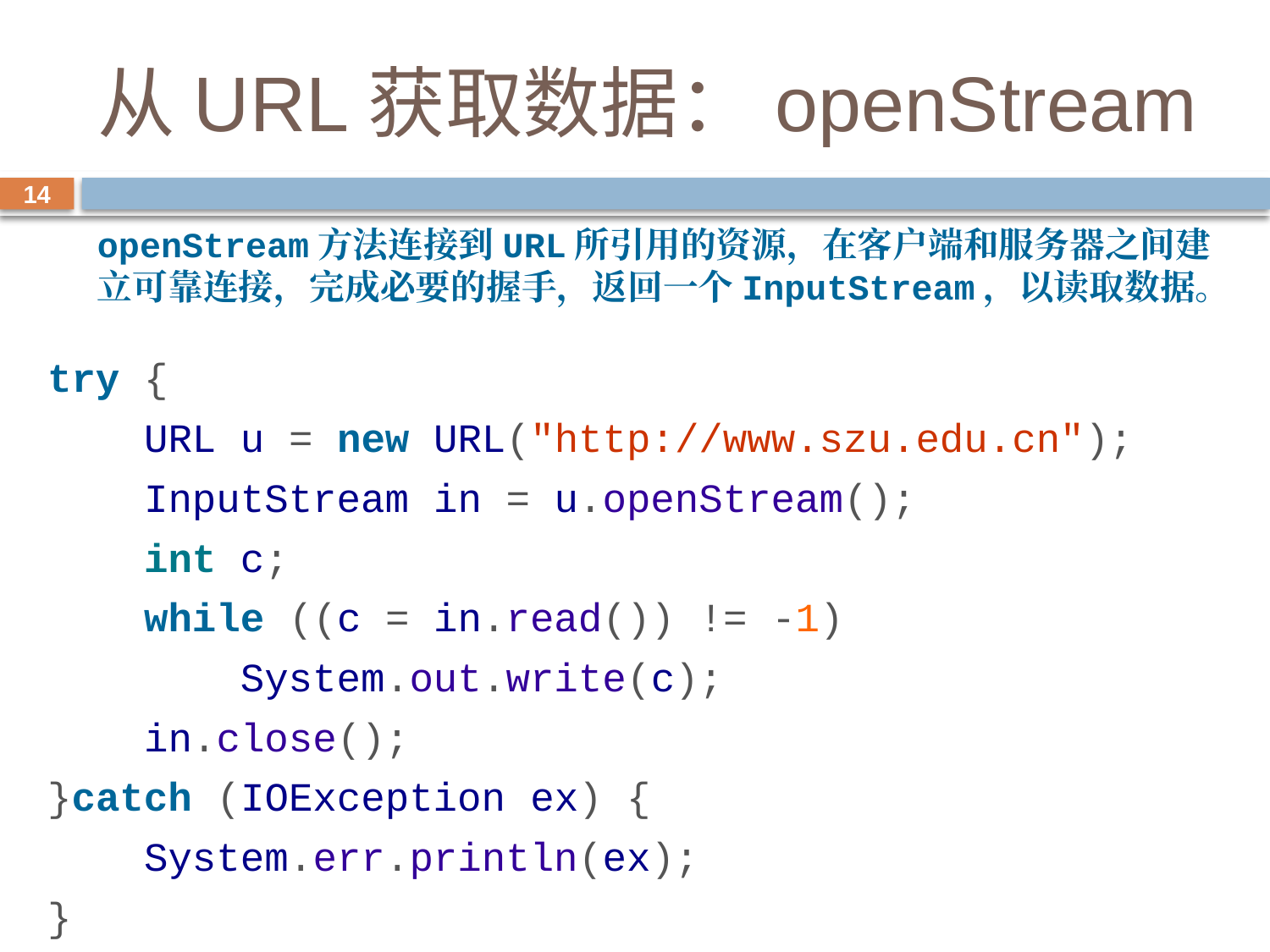

# 从URL获取数据：openStream
14
openStream方法连接到URL所引用的资源，在客户端和服务器之间建立可靠连接，完成必要的握手，返回一个InputStream，以读取数据。
try {
    URL u = new URL("http://www.szu.edu.cn");
    InputStream in = u.openStream();
    int c;
    while ((c = in.read()) != -1)
        System.out.write(c);
    in.close();
}catch (IOException ex) {
    System.err.println(ex);
}